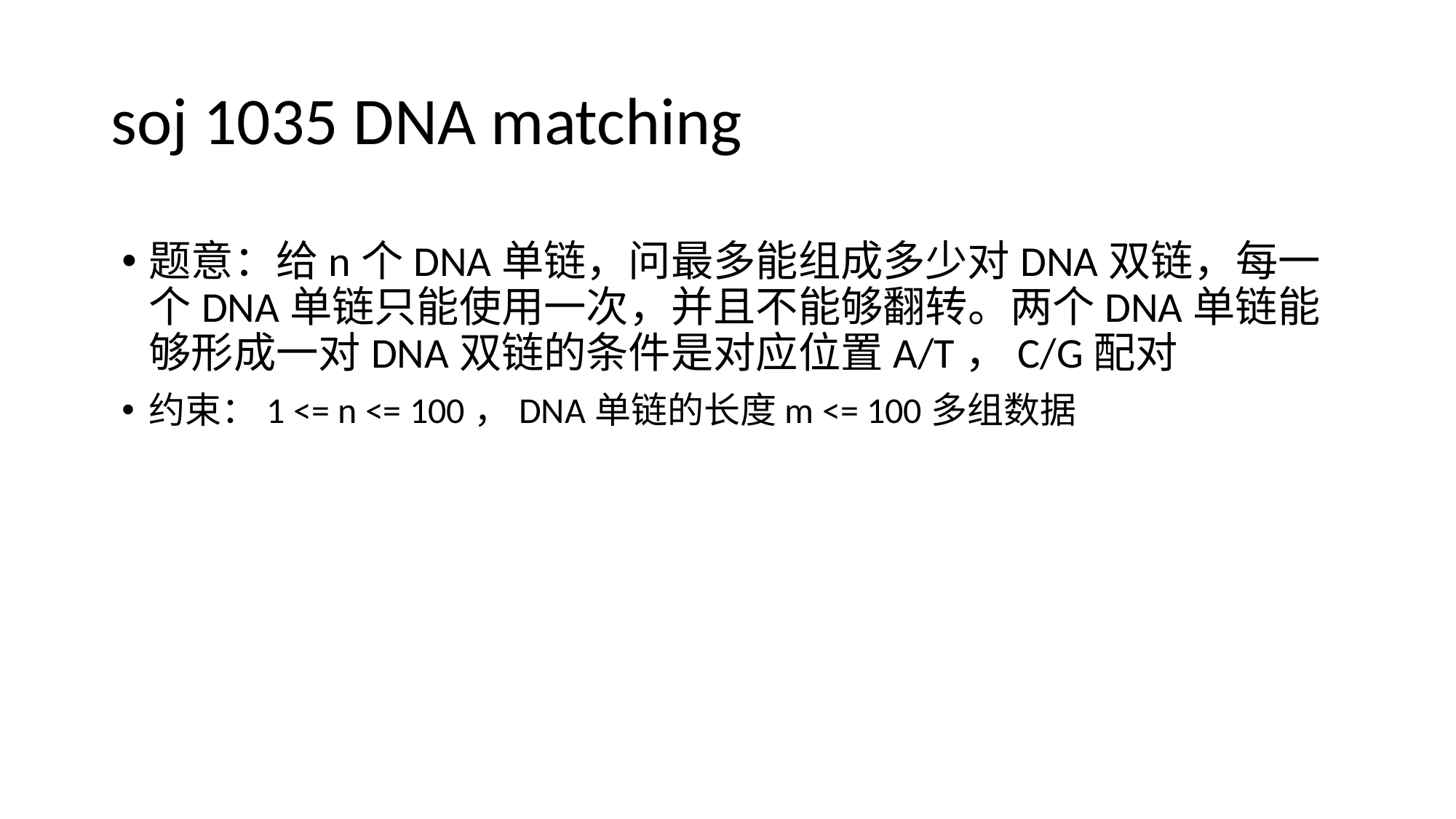

# soj 1035 DNA matching

题意：给n个DNA单链，问最多能组成多少对DNA双链，每一个DNA单链只能使用一次，并且不能够翻转。两个DNA单链能够形成一对DNA双链的条件是对应位置A/T，C/G配对
约束：1 <= n <= 100，DNA单链的长度m <= 100多组数据